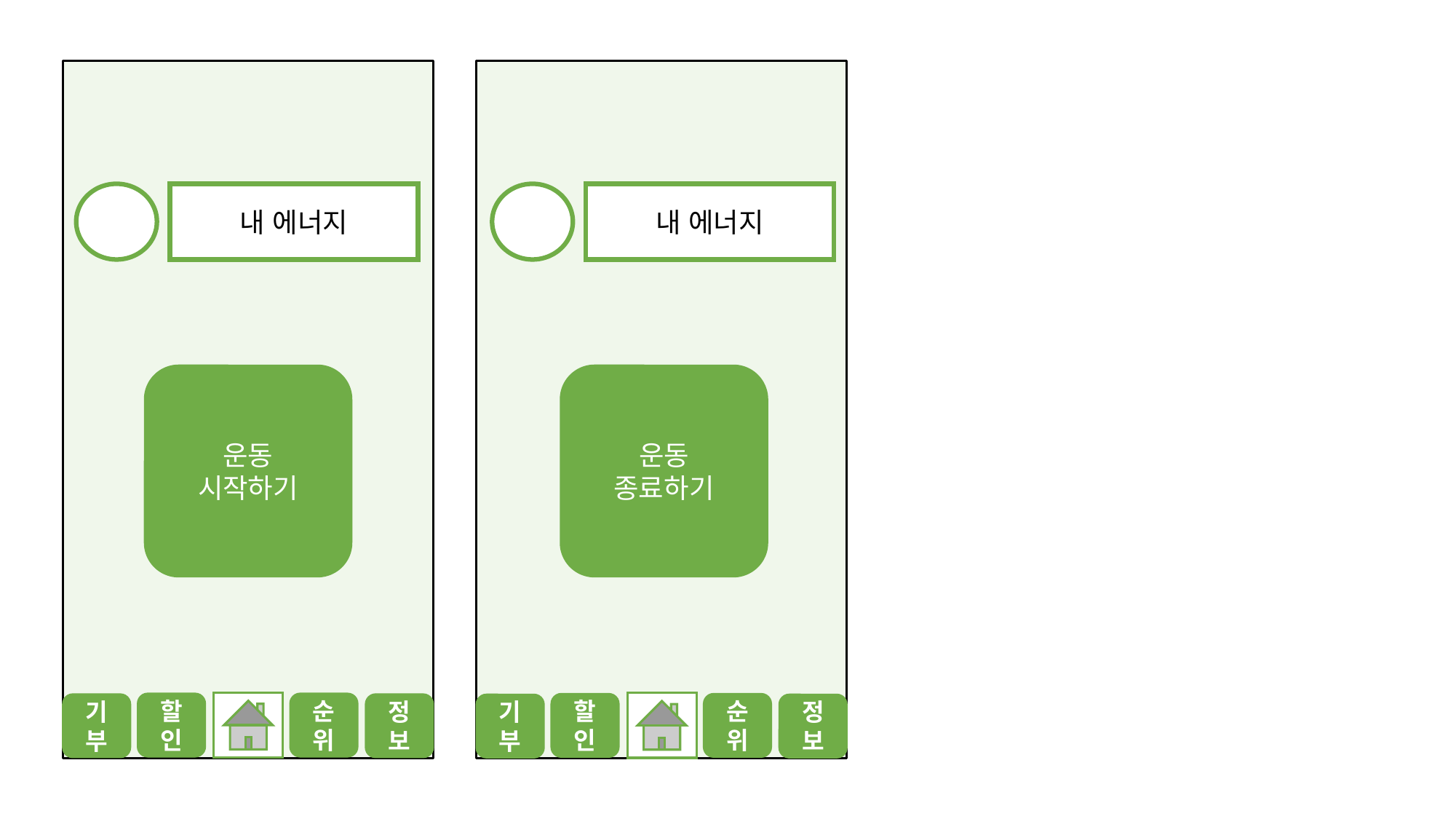

내 에너지
내 에너지
운동
종료하기
운동
시작하기
할인
순위

할인
순위

기부
정보
기부
정보